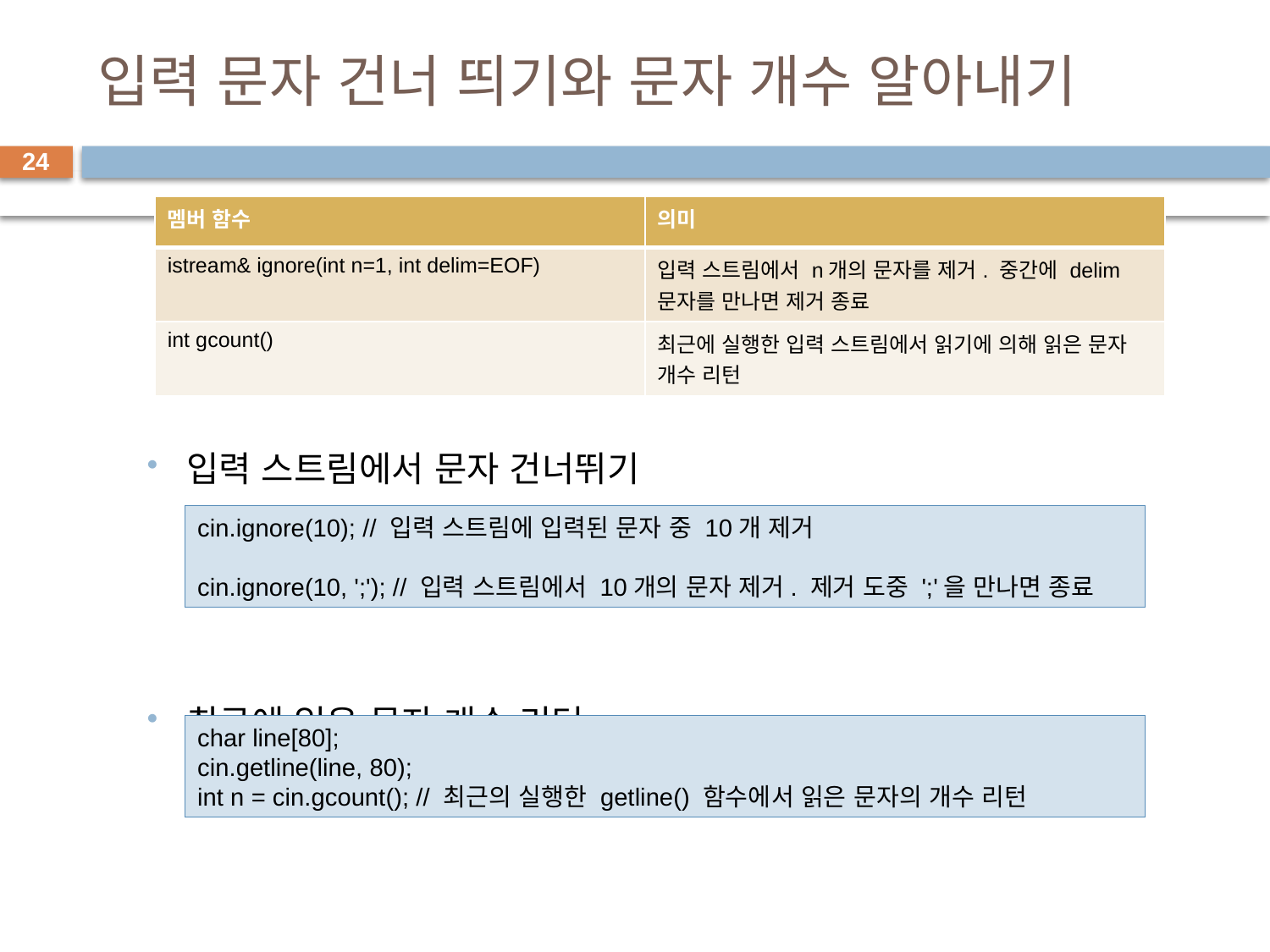

# 입력 문자 건너 띄기와 문자 개수 알아내기
24

입력 스트림에서 문자 건너뛰기

최근에 읽은 문자 개수 리턴
| 멤버 함수 | 의미 |
| --- | --- |
| istream& ignore(int n=1, int delim=EOF) | 입력 스트림에서 n개의 문자를 제거. 중간에 delim 문자를 만나면 제거 종료 |
| int gcount() | 최근에 실행한 입력 스트림에서 읽기에 의해 읽은 문자 개수 리턴 |
cin.ignore(10); // 입력 스트림에 입력된 문자 중 10개 제거

cin.ignore(10, ';'); // 입력 스트림에서 10개의 문자 제거. 제거 도중 ';'을 만나면 종료
char line[80];
cin.getline(line, 80);
int n = cin.gcount(); // 최근의 실행한 getline() 함수에서 읽은 문자의 개수 리턴